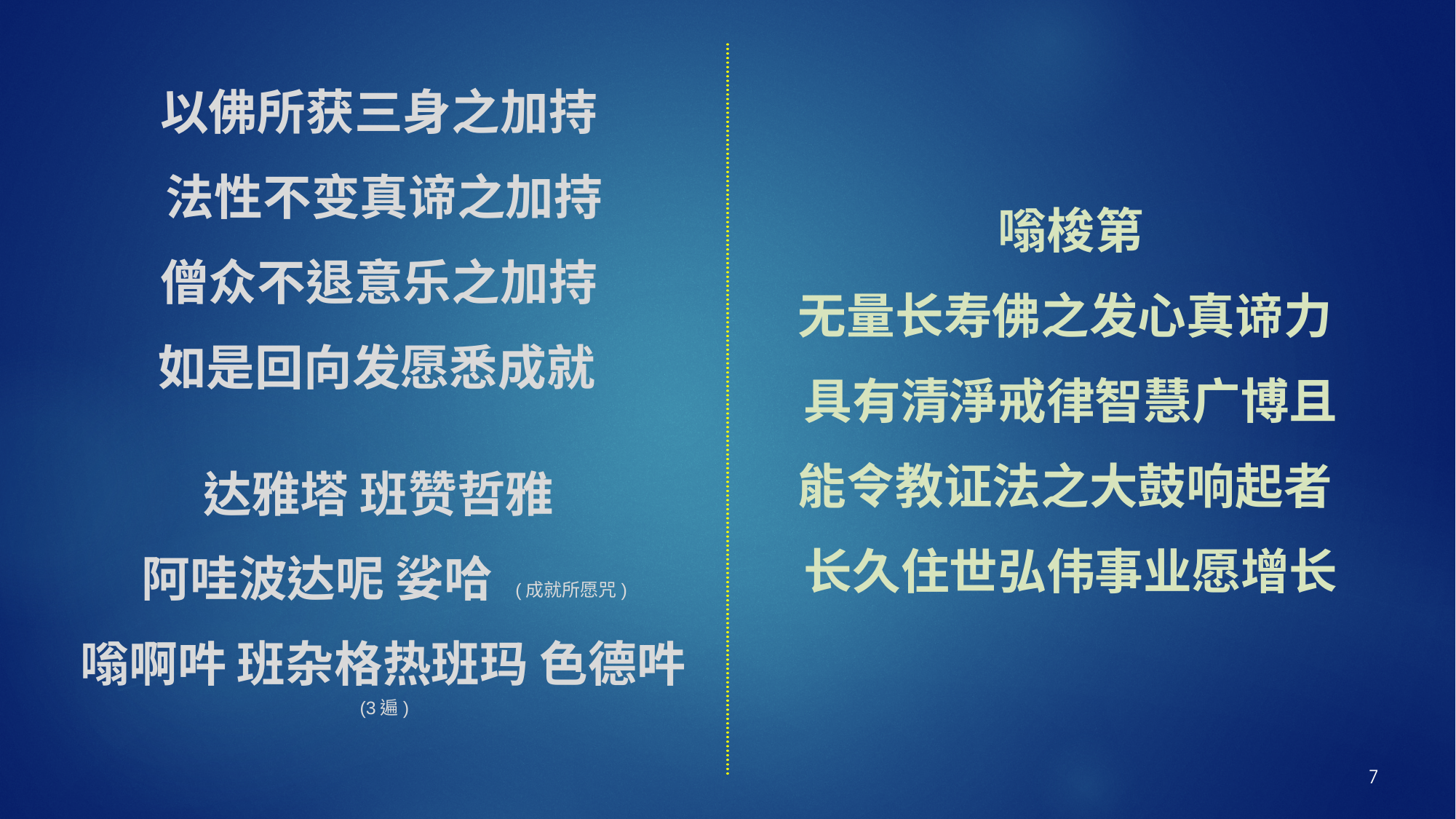

以佛所获三身之加持
法性不变真谛之加持
僧众不退意乐之加持
如是回向发愿悉成就

达雅塔 班赞哲雅
阿哇波达呢 娑哈 (成就所愿咒)
嗡啊吽 班杂格热班玛 色德吽(3遍)
嗡梭第
无量长寿佛之发心真谛力
具有清淨戒律智慧广博且
能令教证法之大鼓响起者
长久住世弘伟事业愿增长
7